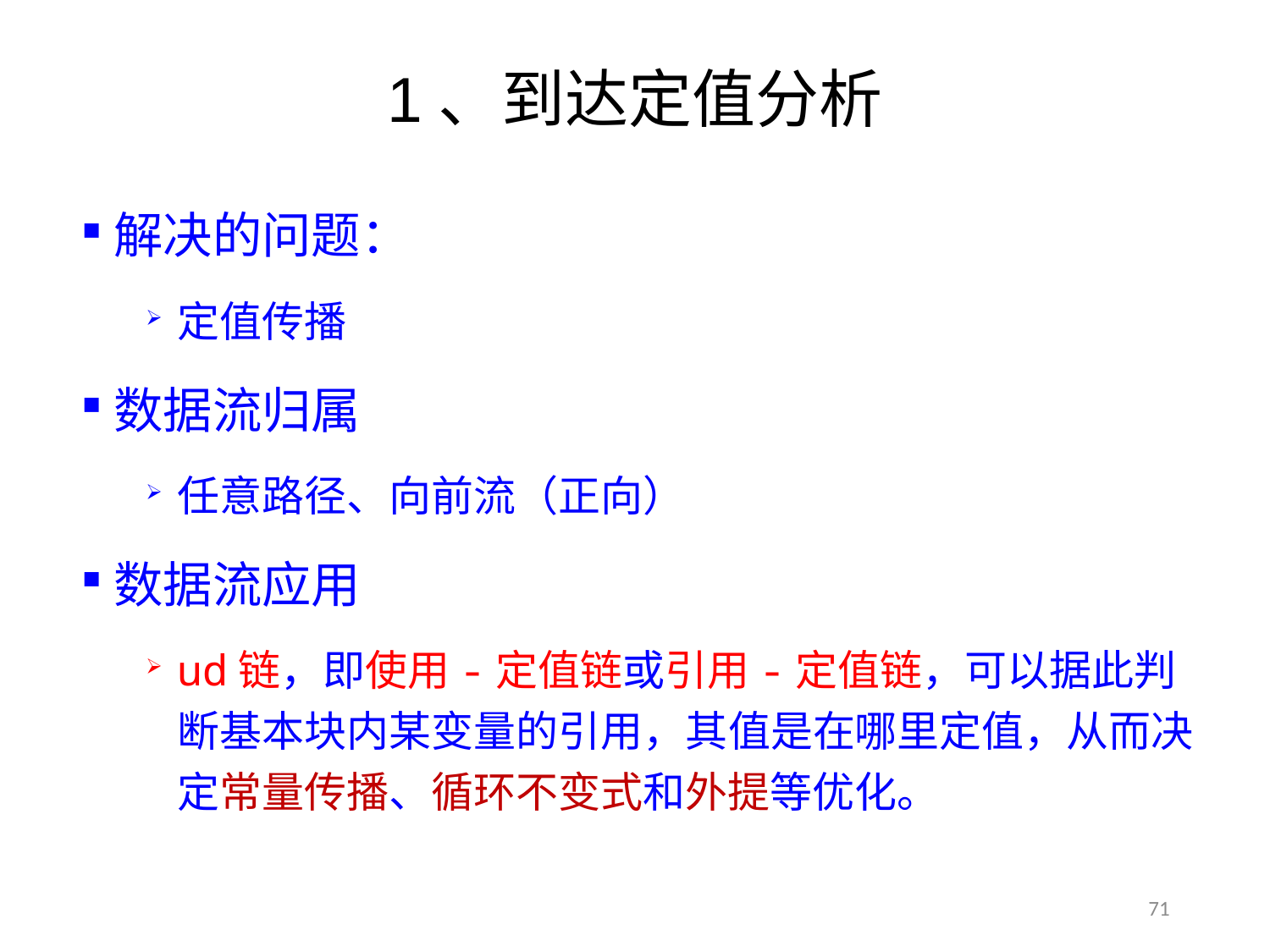

# 1、到达定值分析
解决的问题：
定值传播
数据流归属
任意路径、向前流（正向）
数据流应用
ud链，即使用-定值链或引用-定值链，可以据此判断基本块内某变量的引用，其值是在哪里定值，从而决定常量传播、循环不变式和外提等优化。
71